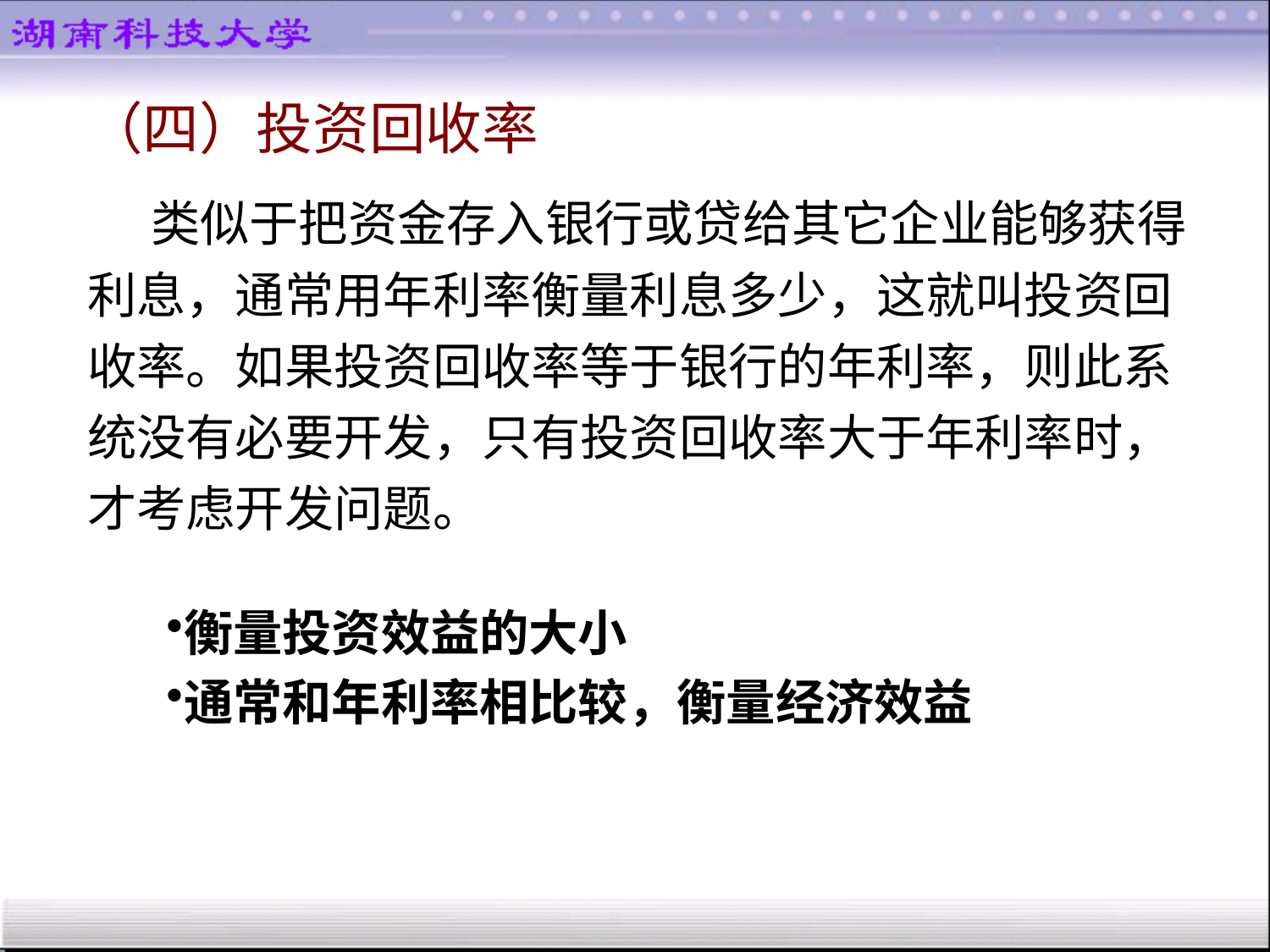

（四）投资回收率
    类似于把资金存入银行或贷给其它企业能够获得利息，通常用年利率衡量利息多少，这就叫投资回收率。如果投资回收率等于银行的年利率，则此系统没有必要开发，只有投资回收率大于年利率时，才考虑开发问题。
衡量投资效益的大小
通常和年利率相比较，衡量经济效益